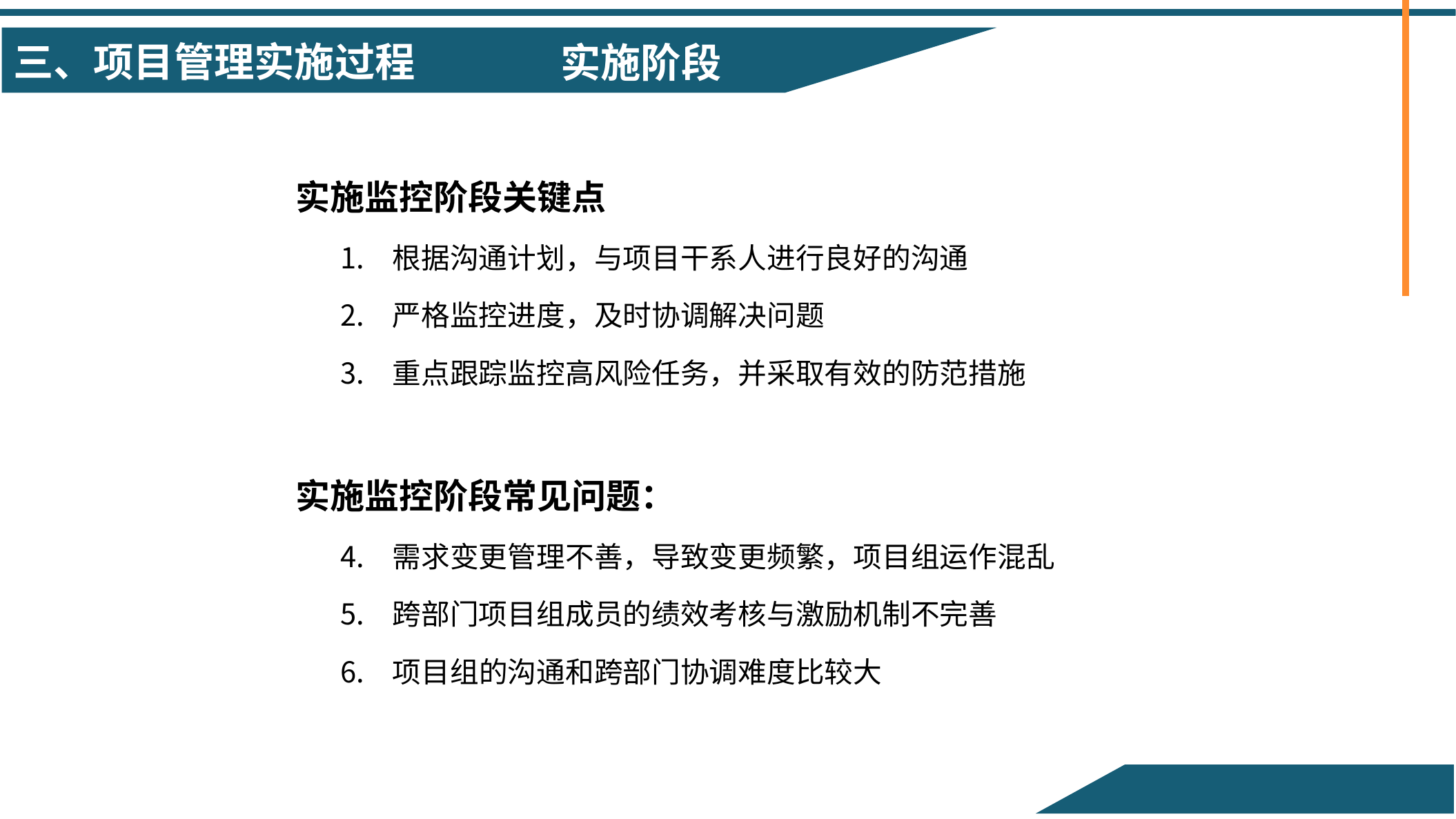

实施阶段
实施监控阶段关键点
根据沟通计划，与项目干系人进行良好的沟通
严格监控进度，及时协调解决问题
重点跟踪监控高风险任务，并采取有效的防范措施

实施监控阶段常见问题：
需求变更管理不善，导致变更频繁，项目组运作混乱
跨部门项目组成员的绩效考核与激励机制不完善
项目组的沟通和跨部门协调难度比较大